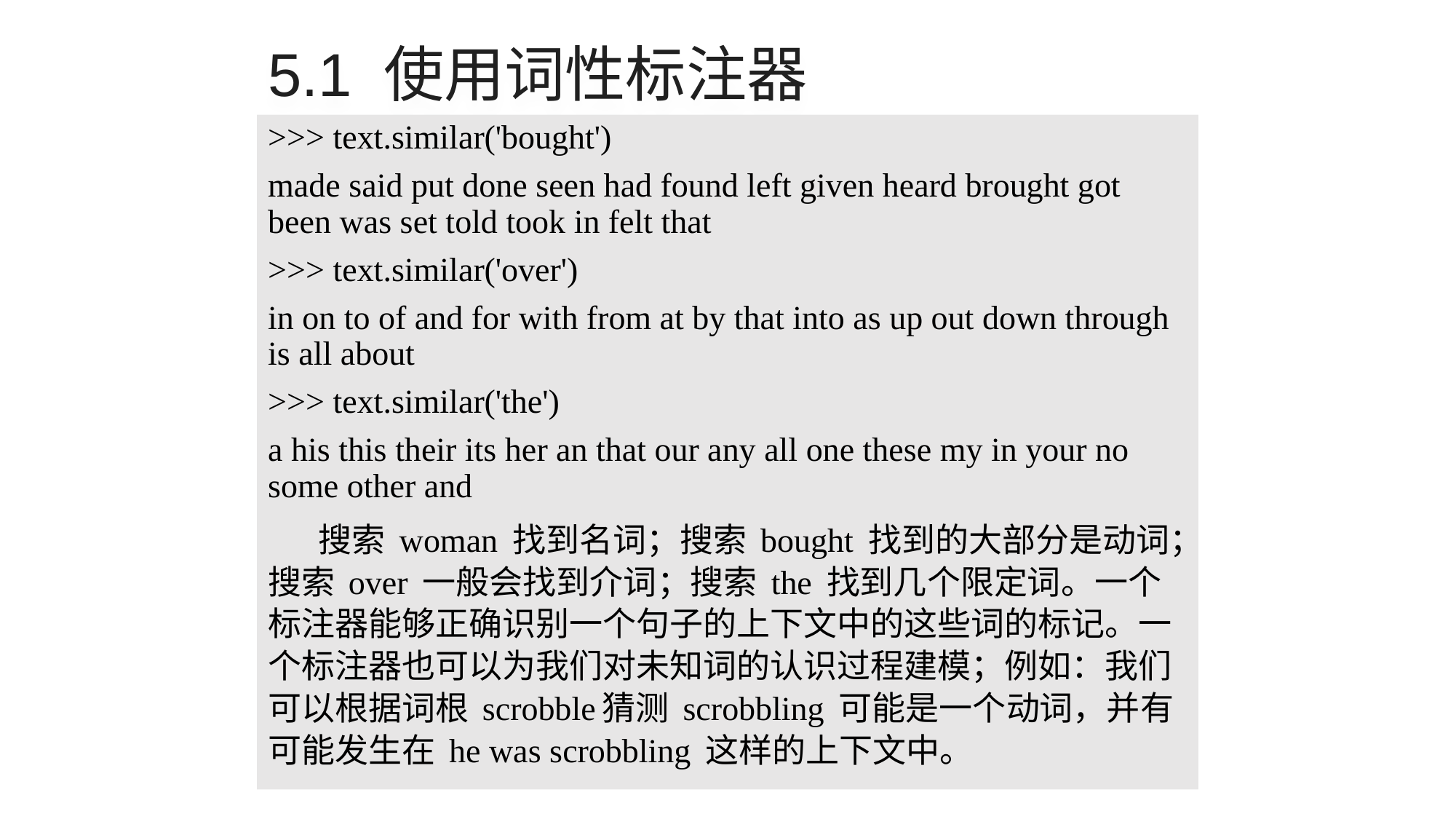

# 5.1 使用词性标注器
>>> text.similar('bought')
made said put done seen had found left given heard brought got been was set told took in felt that
>>> text.similar('over')
in on to of and for with from at by that into as up out down through is all about
>>> text.similar('the')
a his this their its her an that our any all one these my in your no some other and
搜索 woman 找到名词；搜索 bought 找到的大部分是动词；搜索 over 一般会找到介词；搜索 the 找到几个限定词。一个标注器能够正确识别一个句子的上下文中的这些词的标记。一个标注器也可以为我们对未知词的认识过程建模；例如：我们可以根据词根 scrobble猜测 scrobbling 可能是一个动词，并有可能发生在 he was scrobbling 这样的上下文中。